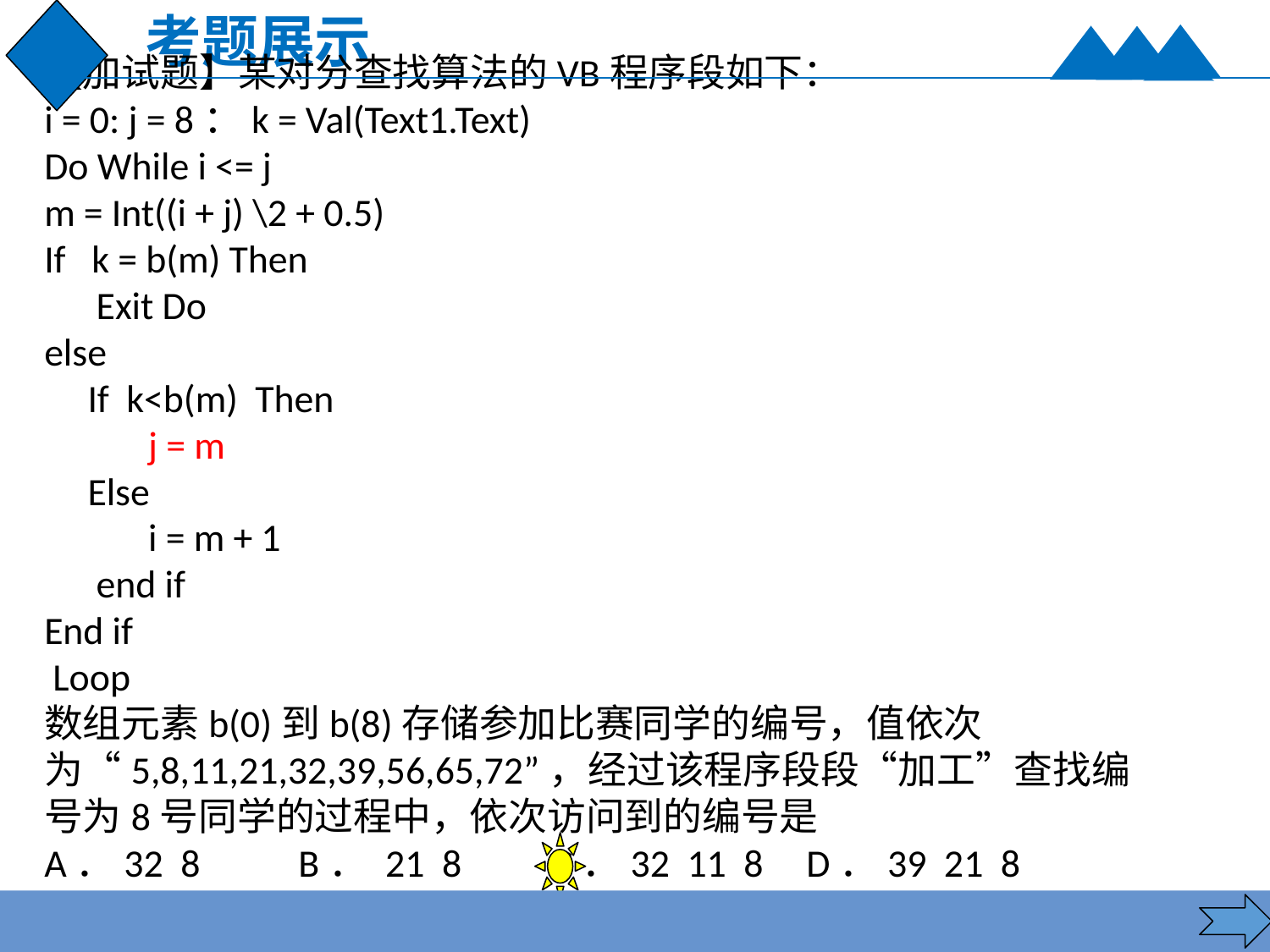

考题展示

【加试题】某对分查找算法的VB程序段如下：
i = 0: j = 8：k = Val(Text1.Text)
Do While i <= j
m = Int((i + j) \2 + 0.5)
If   k = b(m) Then
      Exit Do
else
     If  k<b(m)  Then
            j = m
     Else
            i = m + 1
      end if
End if
 Loop
数组元素b(0)到b(8)存储参加比赛同学的编号，值依次为“5,8,11,21,32,39,56,65,72”，经过该程序段段“加工”查找编号为8号同学的过程中，依次访问到的编号是
A．32  8 	B． 21  8	C．32  11  8 	D．39  21  8